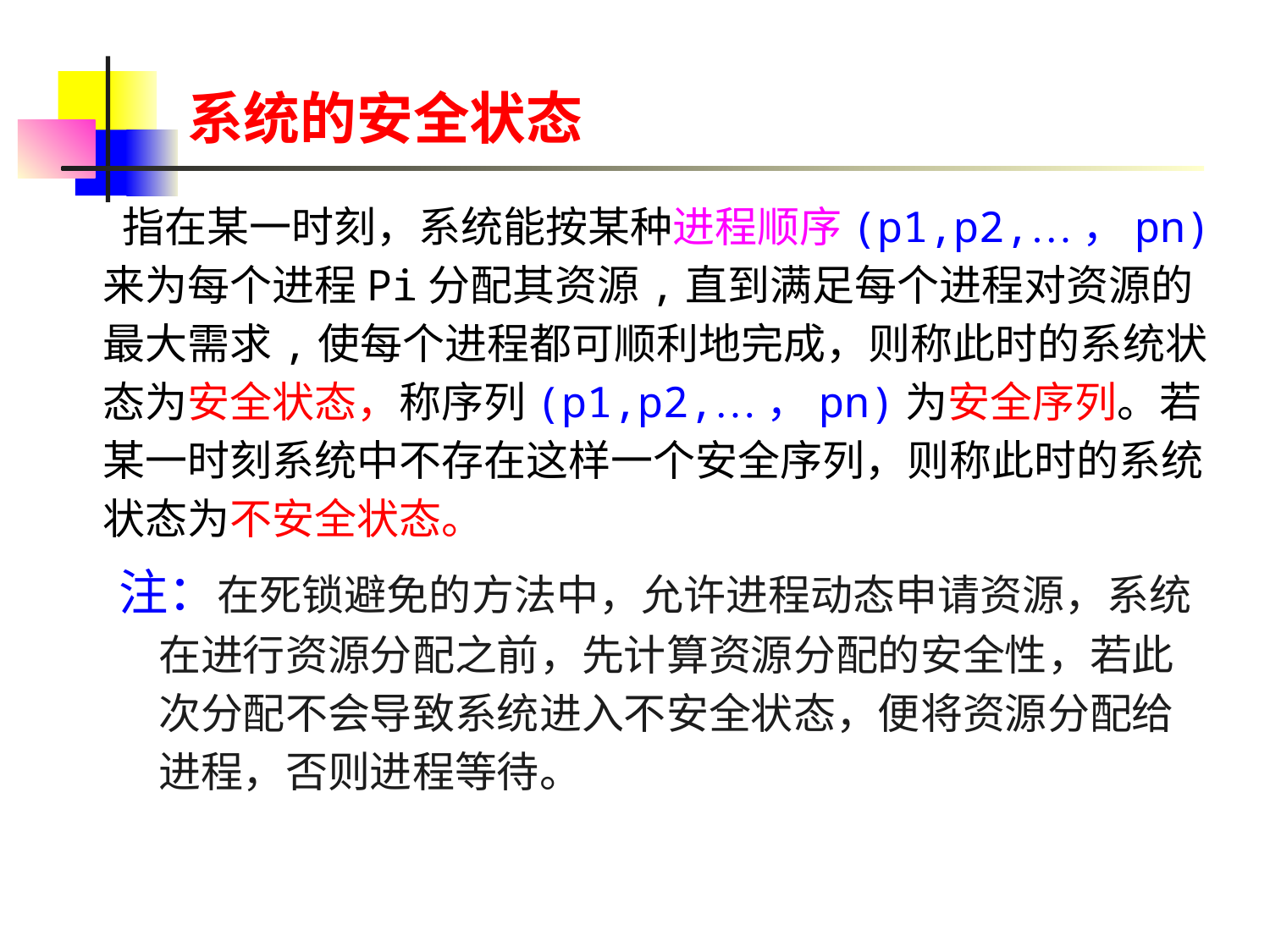

系统的安全状态
      指在某一时刻，系统能按某种进程顺序(p1,p2,…，pn)来为每个进程Pi分配其资源,直到满足每个进程对资源的最大需求,使每个进程都可顺利地完成，则称此时的系统状态为安全状态，称序列(p1,p2,…，pn)为安全序列。若某一时刻系统中不存在这样一个安全序列，则称此时的系统状态为不安全状态。
注：在死锁避免的方法中，允许进程动态申请资源，系统在进行资源分配之前，先计算资源分配的安全性，若此次分配不会导致系统进入不安全状态，便将资源分配给进程，否则进程等待。